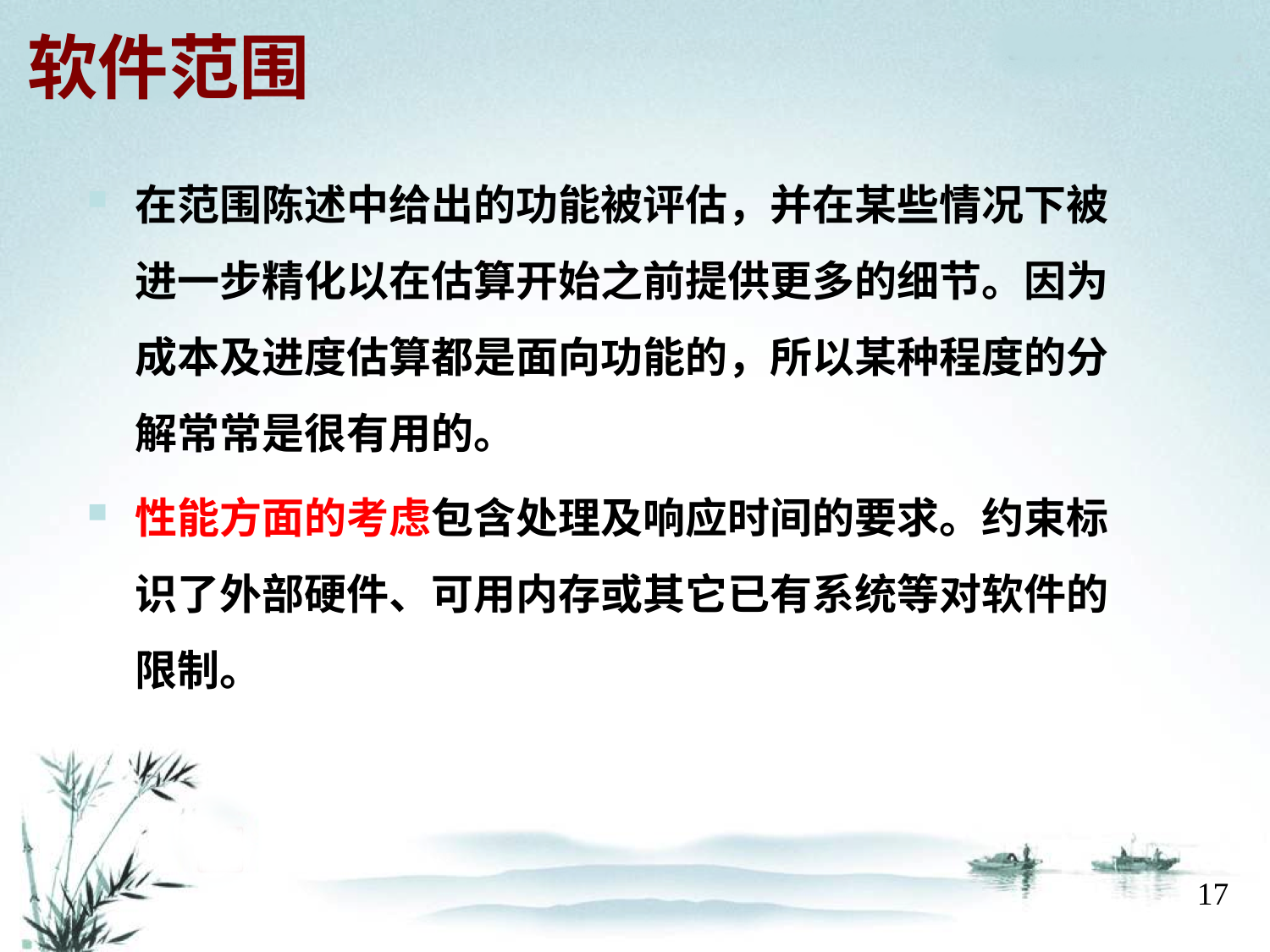

# 软件范围
在范围陈述中给出的功能被评估，并在某些情况下被进一步精化以在估算开始之前提供更多的细节。因为成本及进度估算都是面向功能的，所以某种程度的分解常常是很有用的。
性能方面的考虑包含处理及响应时间的要求。约束标识了外部硬件、可用内存或其它已有系统等对软件的限制。
17